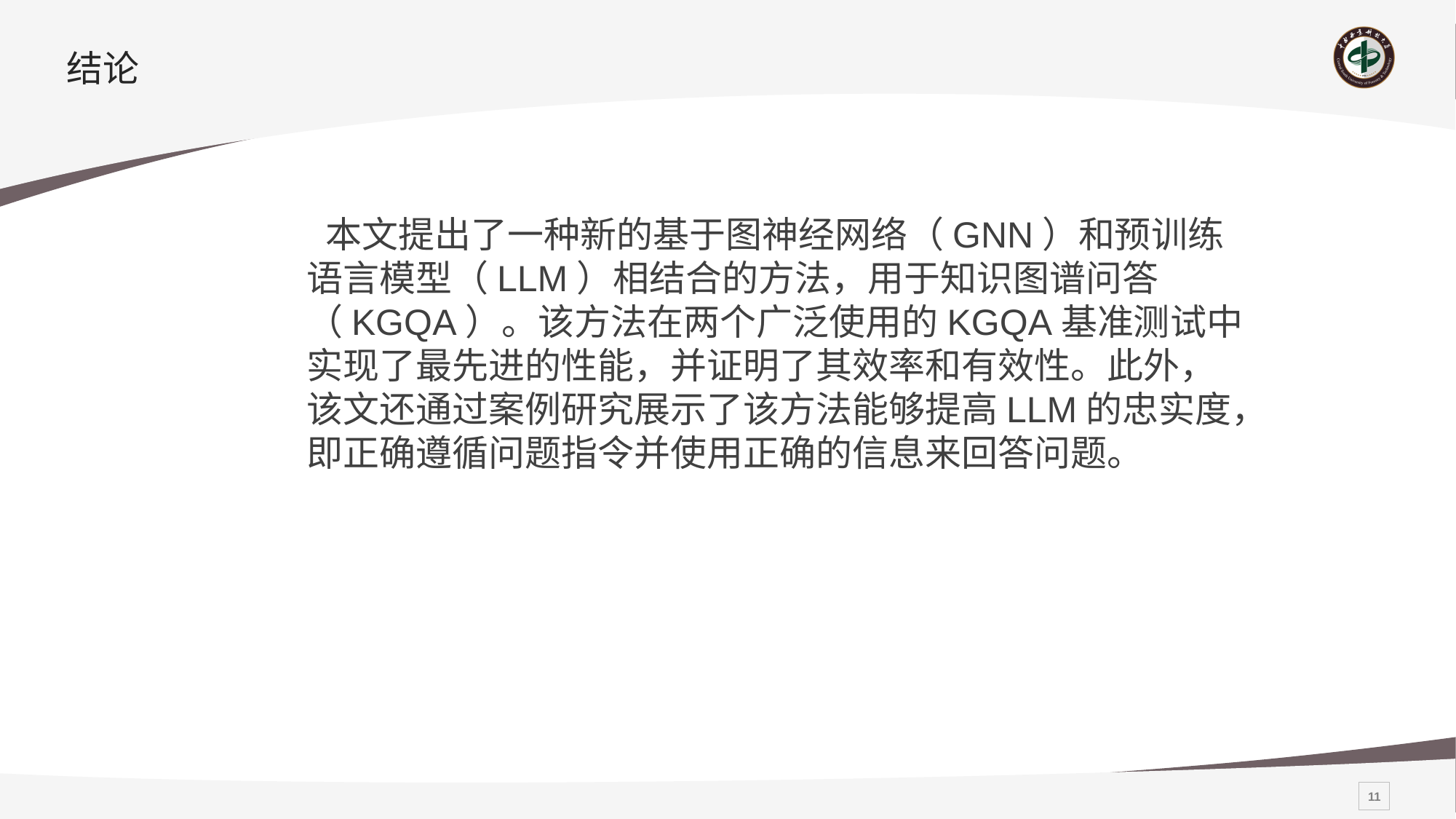

# 结论
  本文提出了一种新的基于图神经网络（GNN）和预训练语言模型（LLM）相结合的方法，用于知识图谱问答（KGQA）。该方法在两个广泛使用的KGQA基准测试中实现了最先进的性能，并证明了其效率和有效性。此外，该文还通过案例研究展示了该方法能够提高LLM的忠实度，即正确遵循问题指令并使用正确的信息来回答问题。